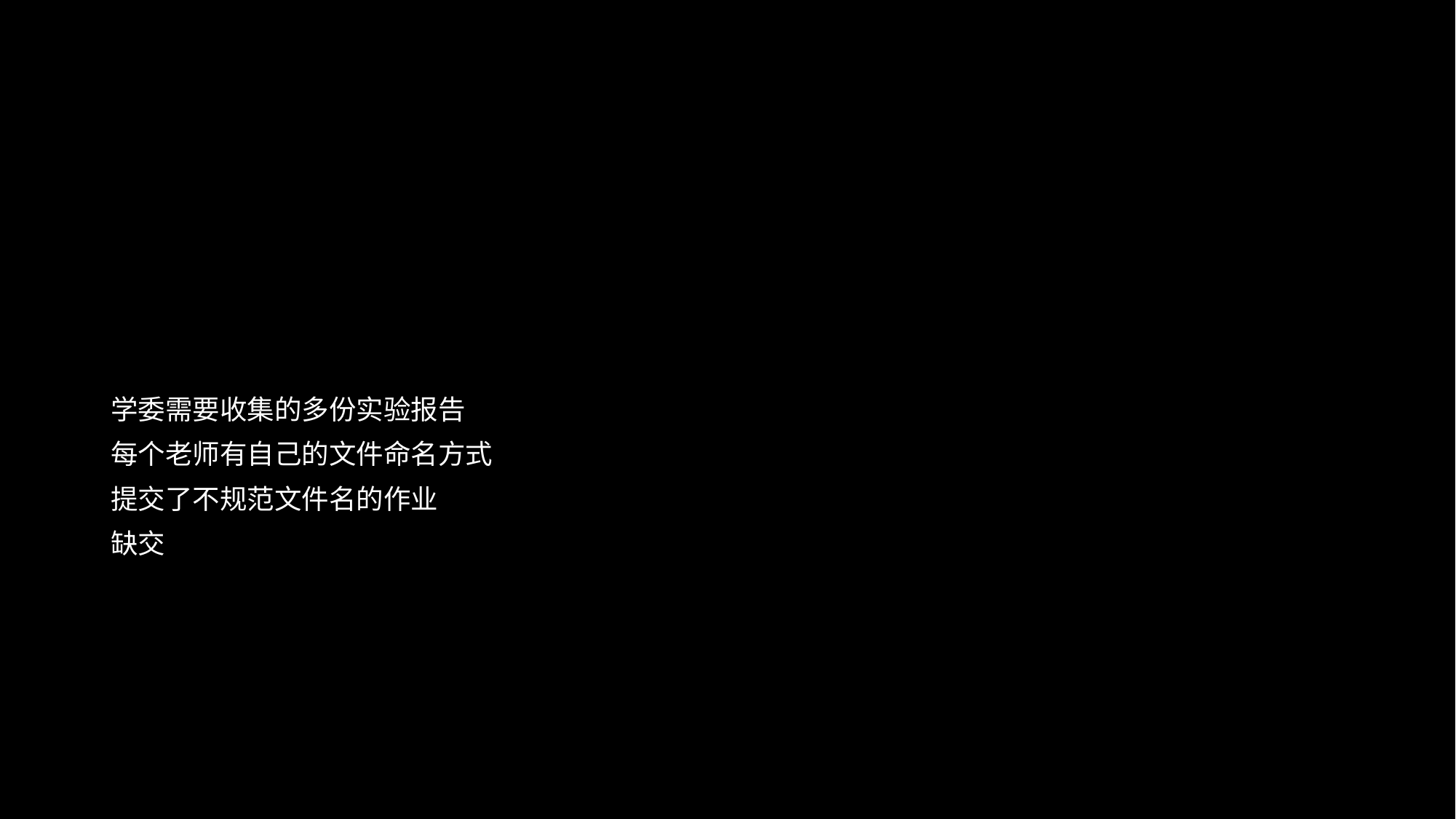

学委需要收集的多份实验报告
每个老师有自己的文件命名方式
提交了不规范文件名的作业
缺交